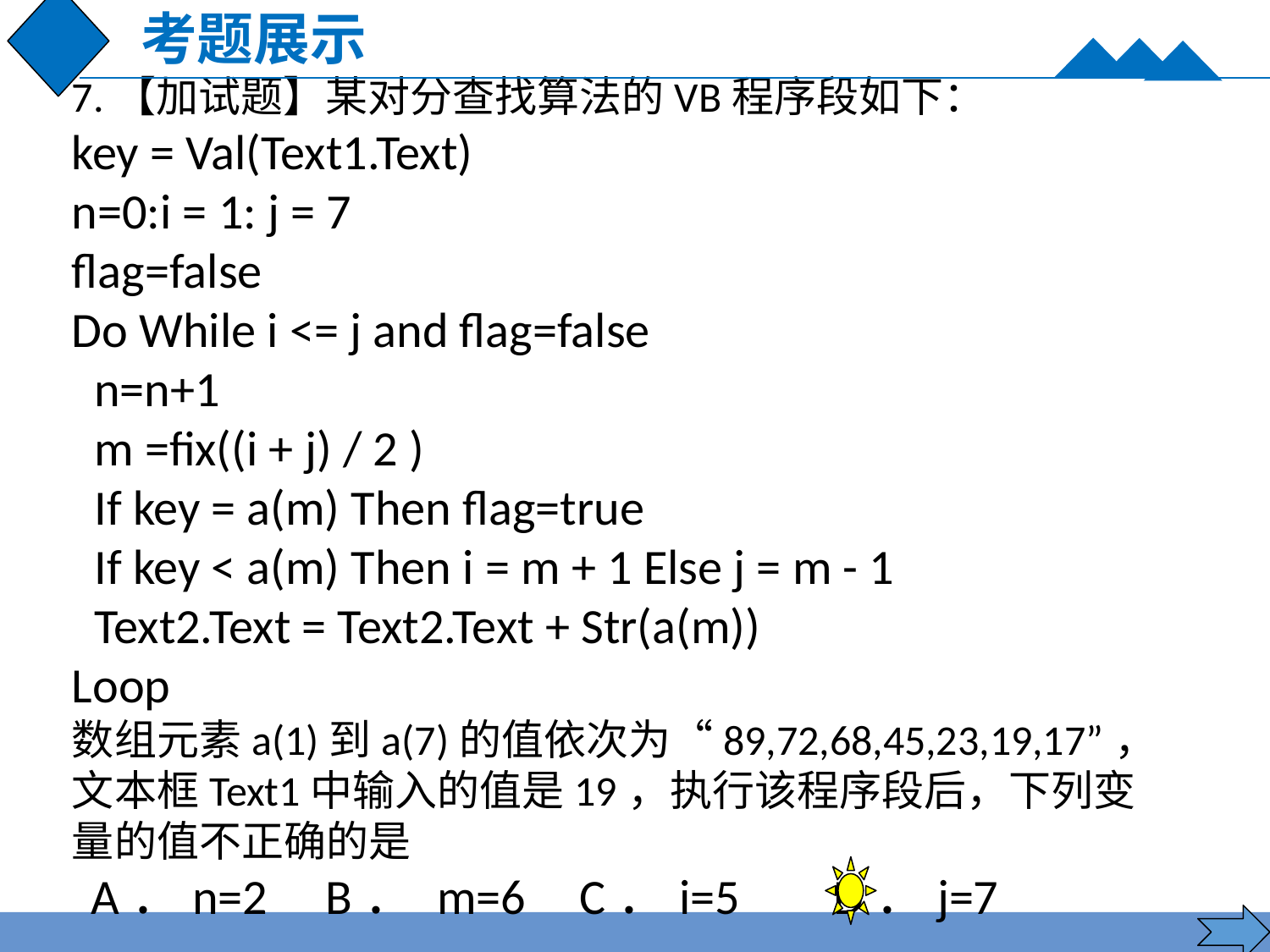

考题展示

7.【加试题】某对分查找算法的VB程序段如下：
key = Val(Text1.Text)
n=0:i = 1: j = 7
flag=false
Do While i <= j and flag=false
  n=n+1
  m =fix((i + j) / 2 )
  If key = a(m) Then flag=true
  If key < a(m) Then i = m + 1 Else j = m - 1
  Text2.Text = Text2.Text + Str(a(m))
Loop
数组元素a(1)到a(7)的值依次为“89,72,68,45,23,19,17”，文本框Text1中输入的值是19，执行该程序段后，下列变量的值不正确的是
  A．n=2 	B． m=6  	C．i=5  	D．j=7